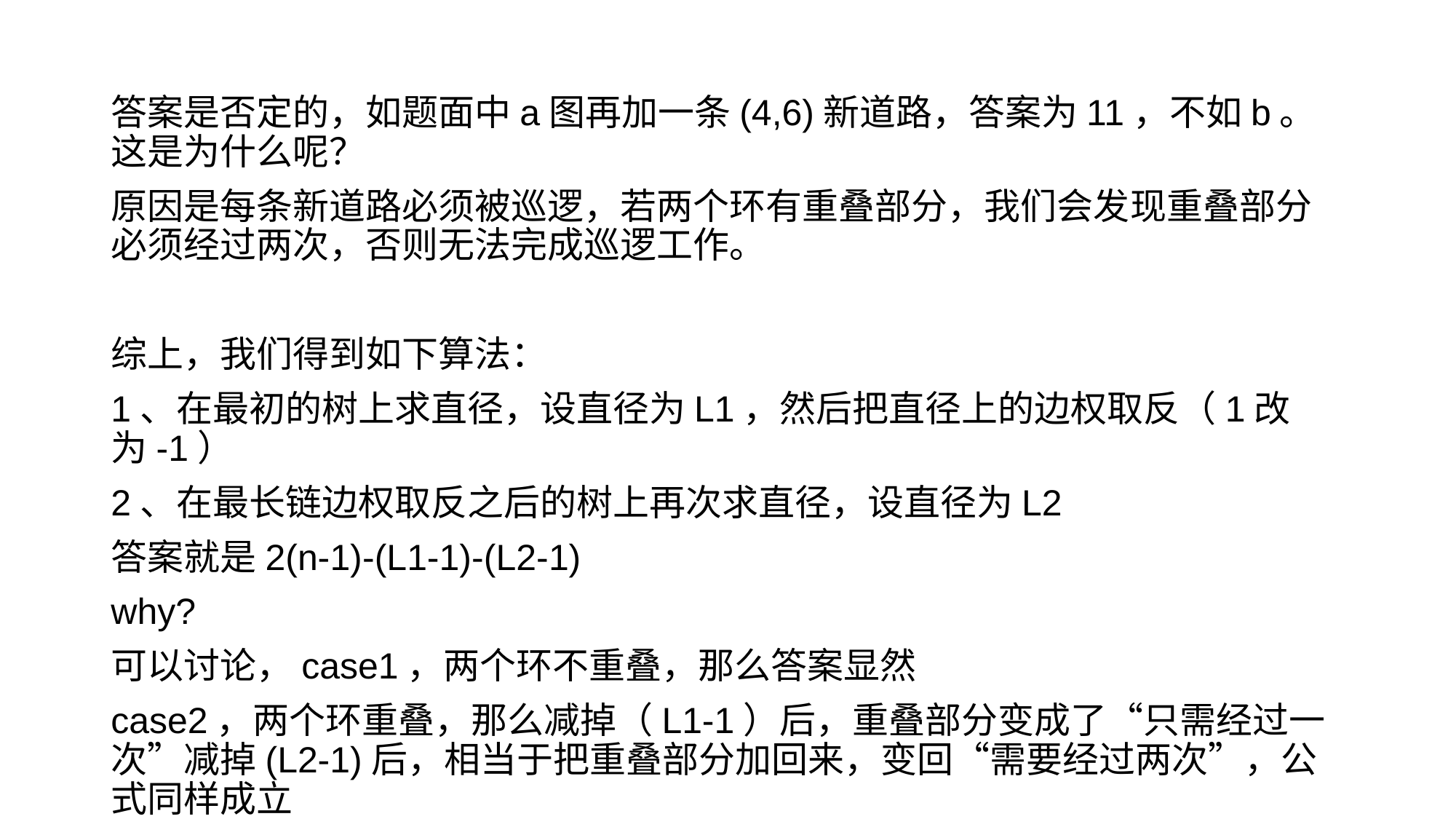

答案是否定的，如题面中a图再加一条(4,6)新道路，答案为11，不如b。这是为什么呢？
原因是每条新道路必须被巡逻，若两个环有重叠部分，我们会发现重叠部分必须经过两次，否则无法完成巡逻工作。

综上，我们得到如下算法：
1、在最初的树上求直径，设直径为L1，然后把直径上的边权取反（1改为-1）
2、在最长链边权取反之后的树上再次求直径，设直径为L2
答案就是2(n-1)-(L1-1)-(L2-1)
why?
可以讨论，case1，两个环不重叠，那么答案显然
case2，两个环重叠，那么减掉（L1-1）后，重叠部分变成了“只需经过一次”减掉(L2-1)后，相当于把重叠部分加回来，变回“需要经过两次”，公式同样成立